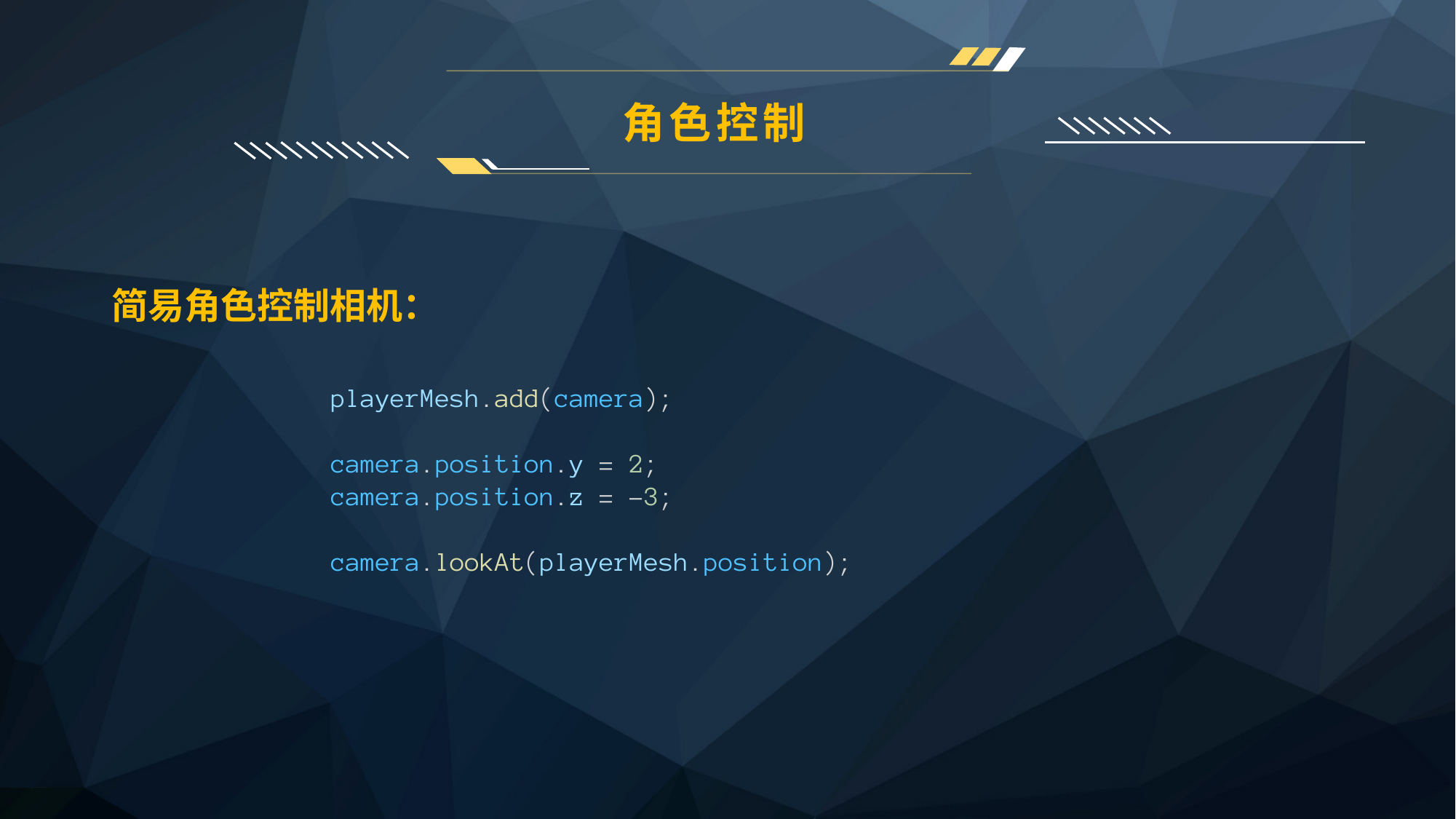

角色控制

简易角色控制相机：
    playerMesh.add(camera);

    camera.position.y = 2;
    camera.position.z = -3;

    camera.lookAt(playerMesh.position);